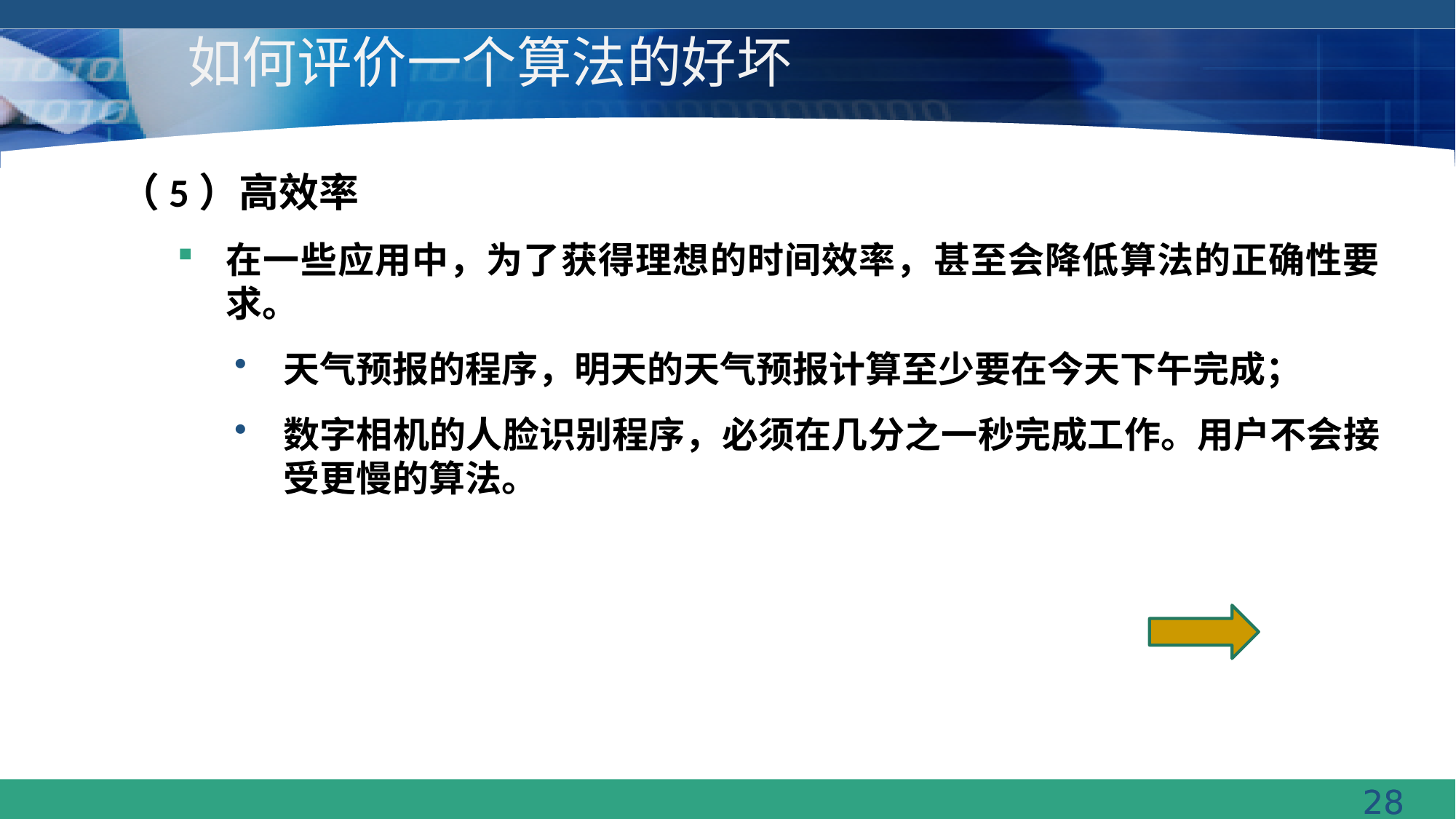

# 如何评价一个算法的好坏
（5）高效率
在一些应用中，为了获得理想的时间效率，甚至会降低算法的正确性要求。
天气预报的程序，明天的天气预报计算至少要在今天下午完成；
数字相机的人脸识别程序，必须在几分之一秒完成工作。用户不会接受更慢的算法。